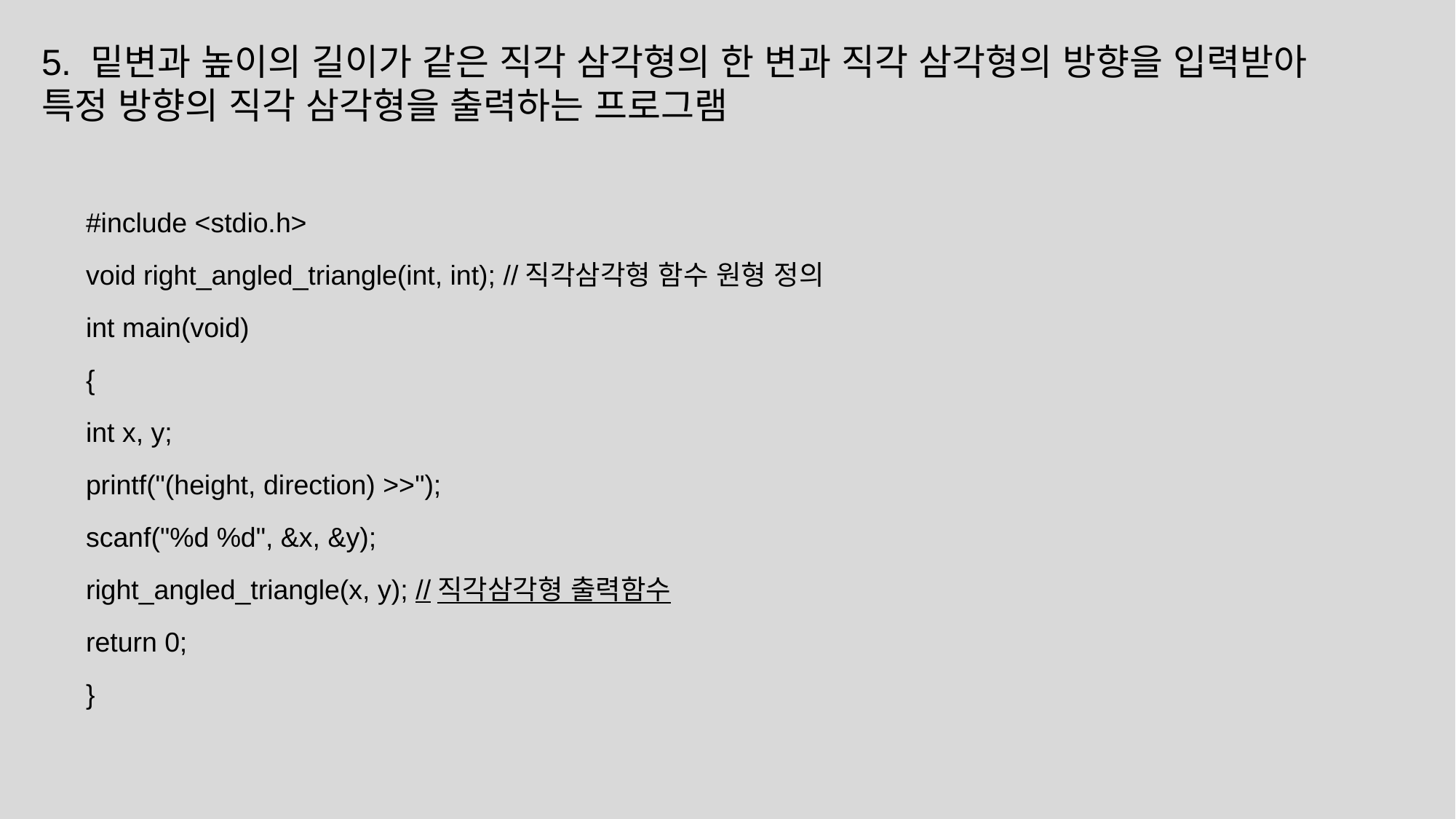

5. 밑변과 높이의 길이가 같은 직각 삼각형의 한 변과 직각 삼각형의 방향을 입력받아 특정 방향의 직각 삼각형을 출력하는 프로그램

#include <stdio.h>
void right_angled_triangle(int, int); //직각삼각형 함수 원형 정의
int main(void)
{
int x, y;
printf("(height, direction) >>");
scanf("%d %d", &x, &y);
right_angled_triangle(x, y); //직각삼각형 출력함수
return 0;
}